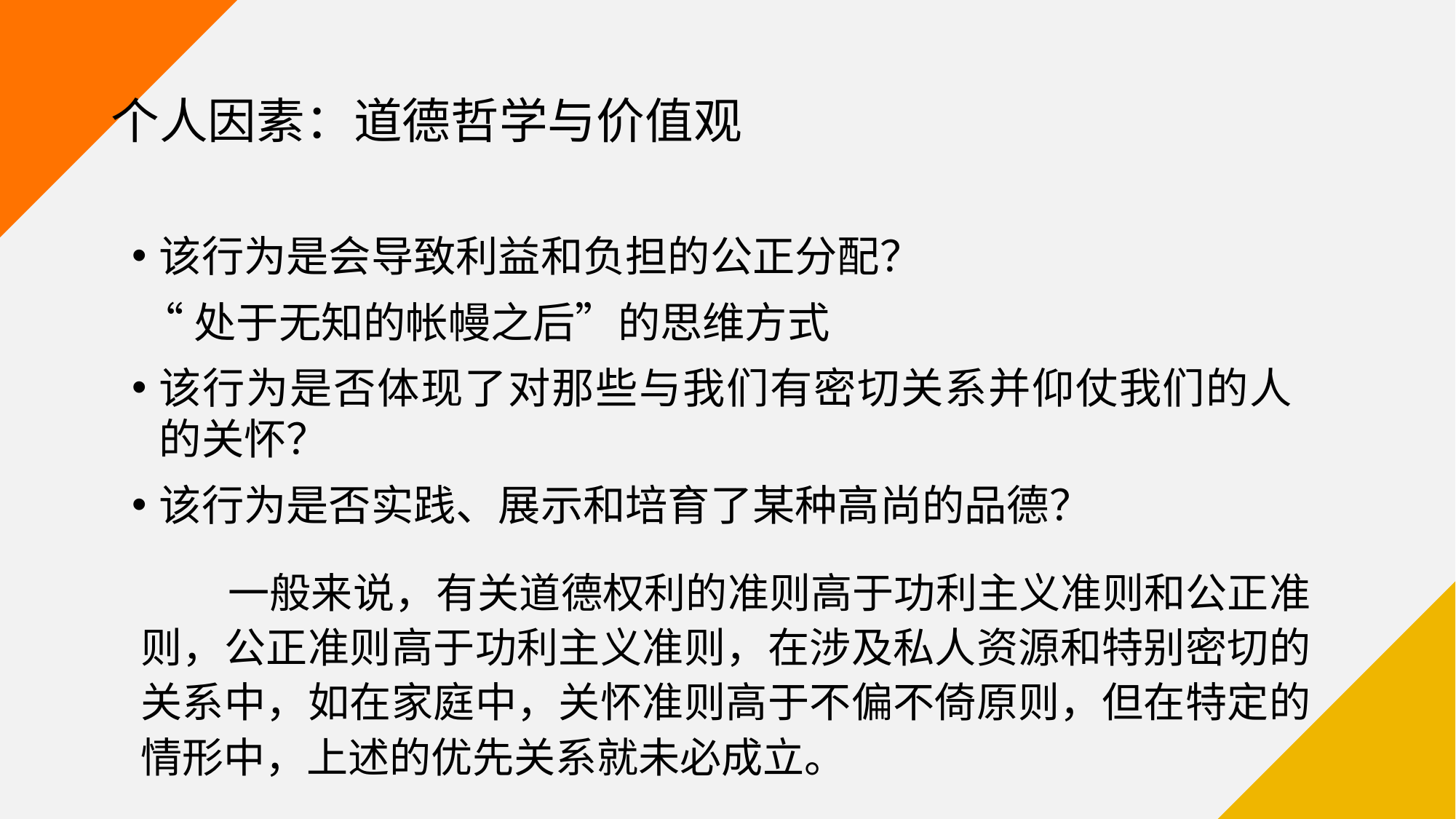

# 个人因素：道德哲学与价值观
该行为是会导致利益和负担的公正分配？
 “处于无知的帐幔之后”的思维方式
该行为是否体现了对那些与我们有密切关系并仰仗我们的人的关怀？
该行为是否实践、展示和培育了某种高尚的品德？
           一般来说，有关道德权利的准则高于功利主义准则和公正准则，公正准则高于功利主义准则，在涉及私人资源和特别密切的关系中，如在家庭中，关怀准则高于不偏不倚原则，但在特定的情形中，上述的优先关系就未必成立。